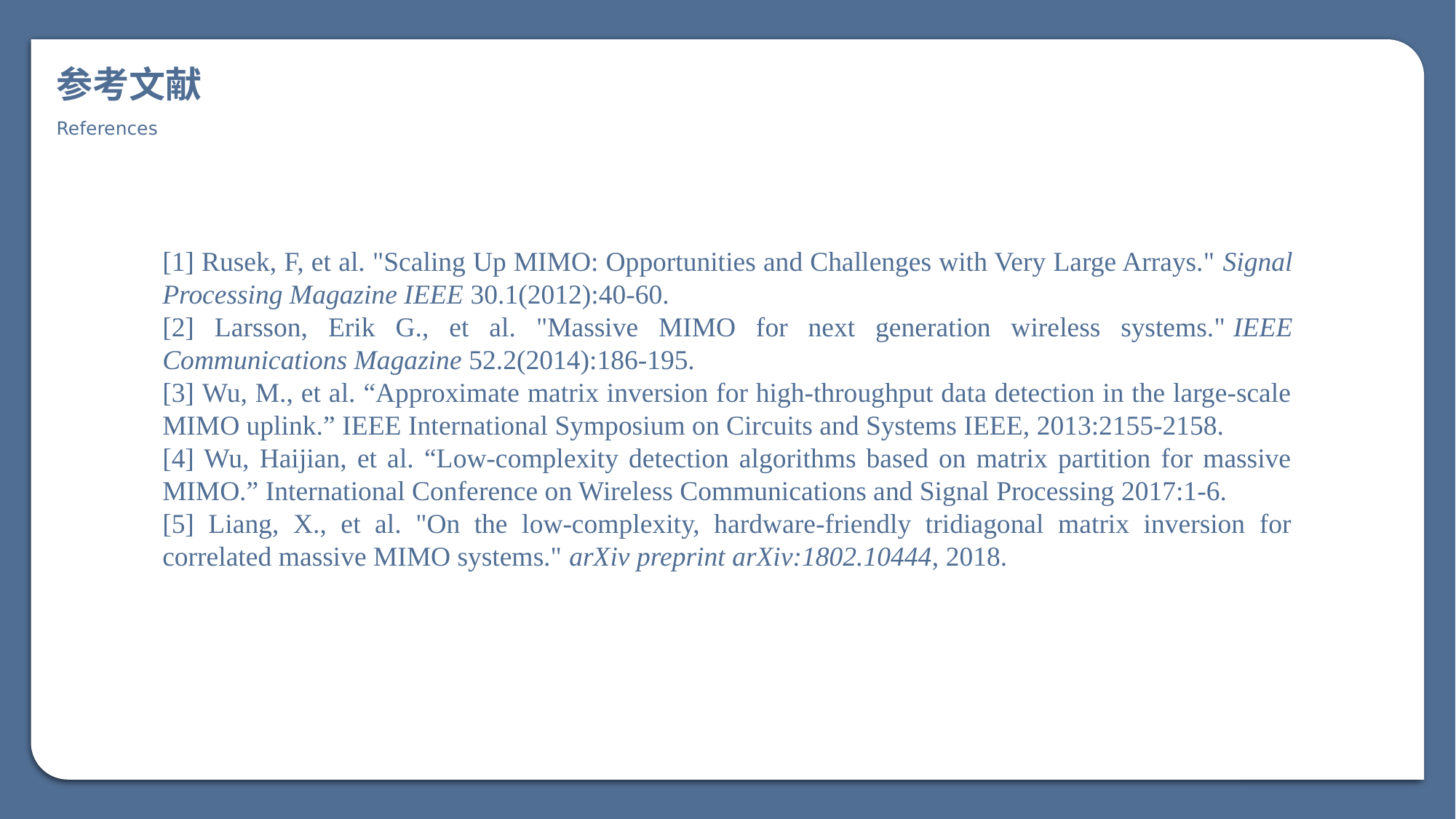

参考文献
References
[1] Rusek, F, et al. "Scaling Up MIMO: Opportunities and Challenges with Very Large Arrays." Signal Processing Magazine IEEE 30.1(2012):40-60.
[2] Larsson, Erik G., et al. "Massive MIMO for next generation wireless systems." IEEE Communications Magazine 52.2(2014):186-195.
[3] Wu, M., et al. “Approximate matrix inversion for high-throughput data detection in the large-scale MIMO uplink.” IEEE International Symposium on Circuits and Systems IEEE, 2013:2155-2158.
[4] Wu, Haijian, et al. “Low-complexity detection algorithms based on matrix partition for massive MIMO.” International Conference on Wireless Communications and Signal Processing 2017:1-6.
[5] Liang, X., et al. "On the low-complexity, hardware-friendly tridiagonal matrix inversion for correlated massive MIMO systems." arXiv preprint arXiv:1802.10444, 2018.